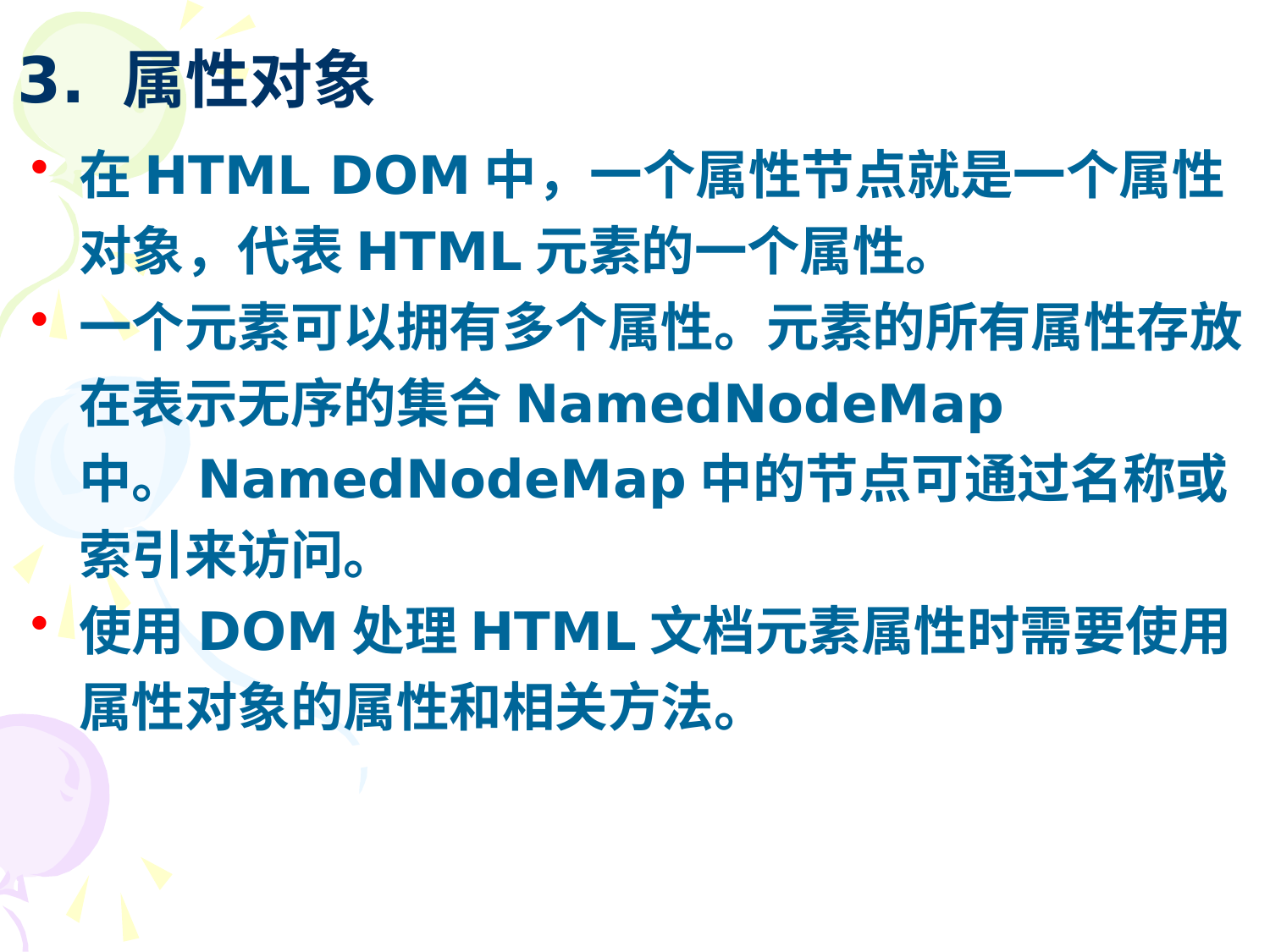

# 3. 属性对象
在HTML DOM中，一个属性节点就是一个属性对象，代表HTML元素的一个属性。
一个元素可以拥有多个属性。元素的所有属性存放在表示无序的集合NamedNodeMap中。NamedNodeMap中的节点可通过名称或索引来访问。
使用DOM处理HTML文档元素属性时需要使用属性对象的属性和相关方法。